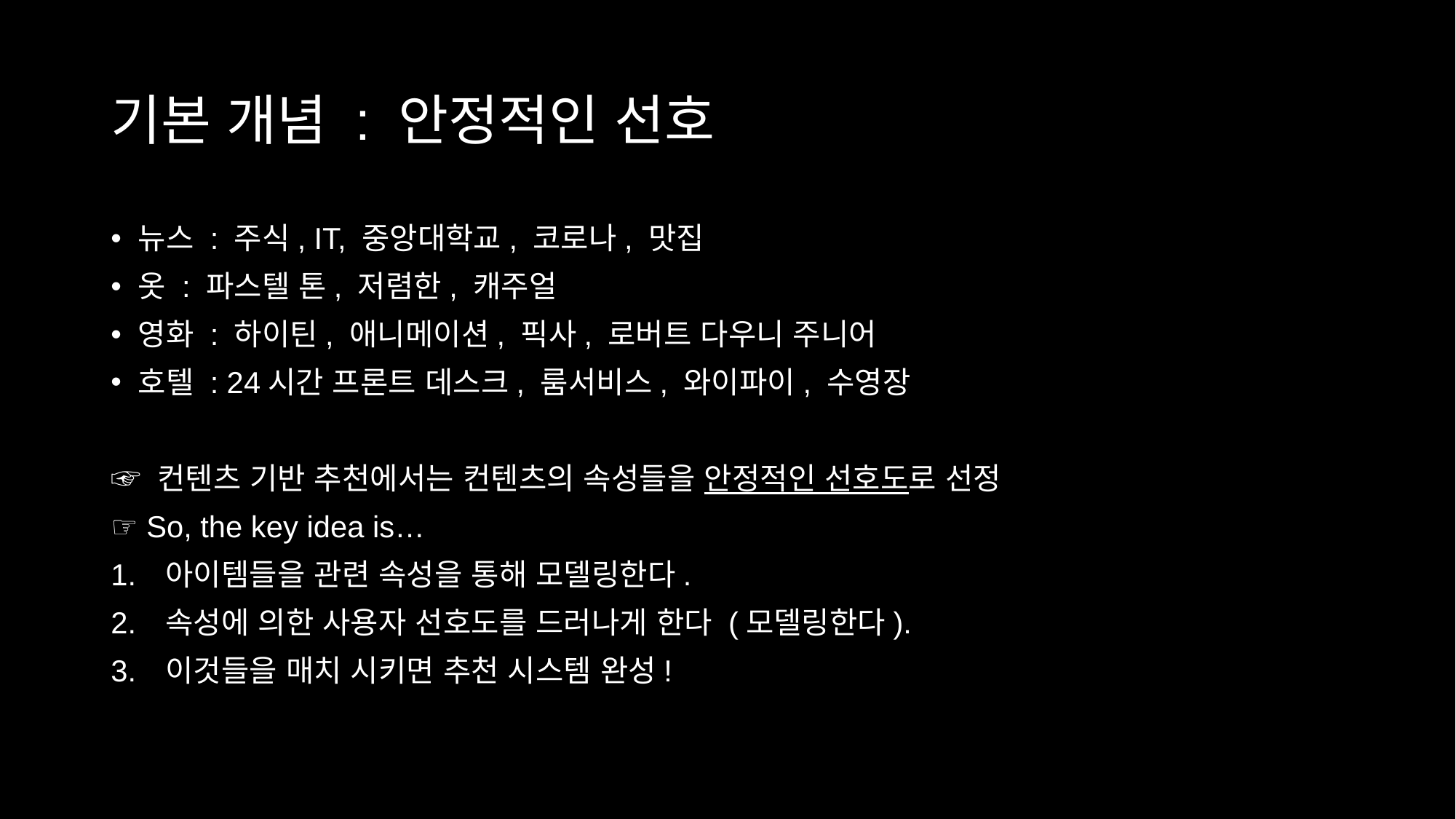

# 기본 개념 : 안정적인 선호
뉴스 : 주식, IT, 중앙대학교, 코로나, 맛집
옷 : 파스텔 톤, 저렴한, 캐주얼
영화 : 하이틴, 애니메이션, 픽사, 로버트 다우니 주니어
호텔 : 24시간 프론트 데스크, 룸서비스, 와이파이, 수영장

☞ 컨텐츠 기반 추천에서는 컨텐츠의 속성들을 안정적인 선호도로 선정
☞ So, the key idea is…
아이템들을 관련 속성을 통해 모델링한다.
속성에 의한 사용자 선호도를 드러나게 한다 (모델링한다).
이것들을 매치 시키면 추천 시스템 완성!